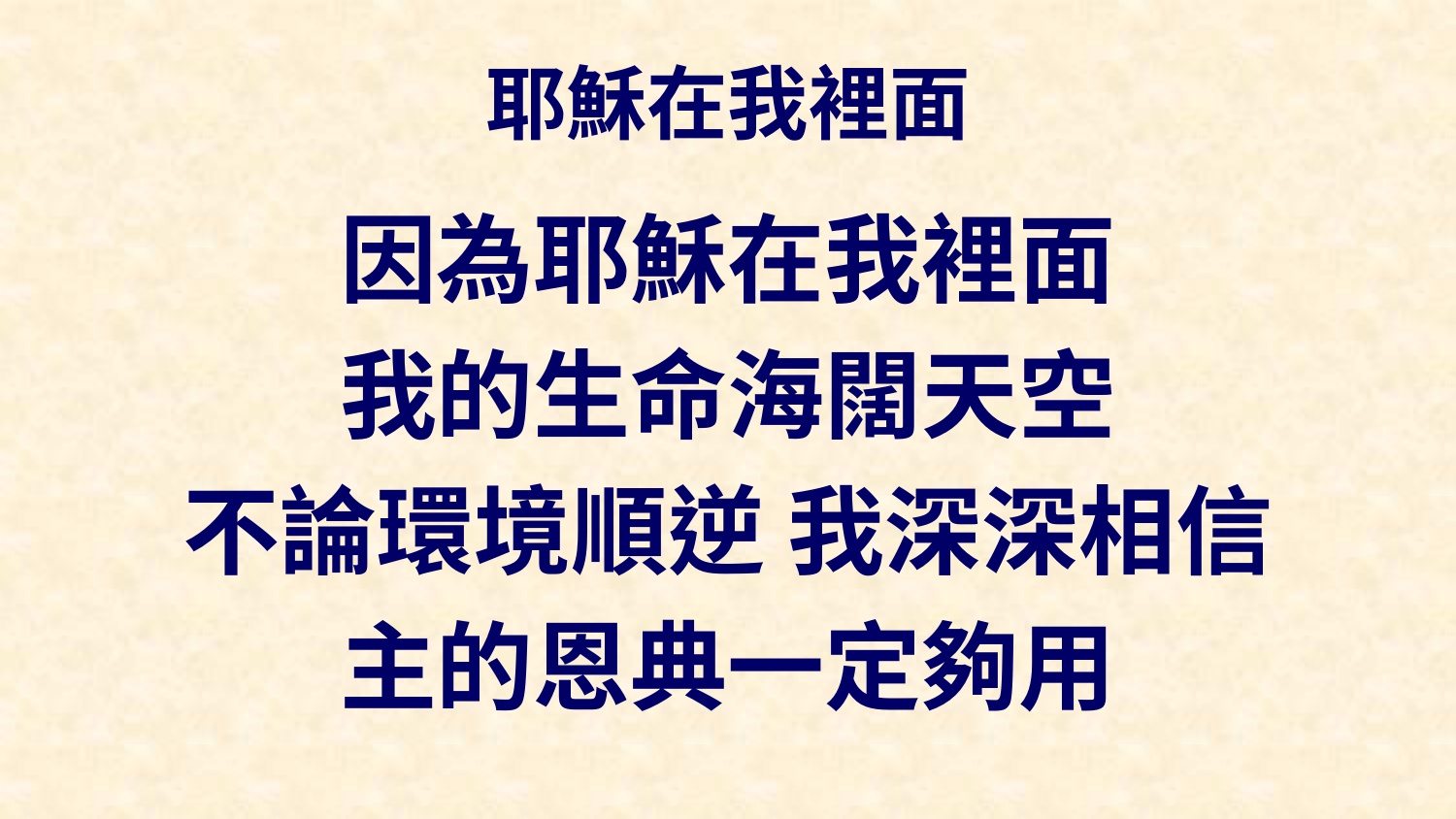

# 耶穌在我裡面
因為耶穌在我裡面
我的生命海闊天空
不論環境順逆 我深深相信
主的恩典一定夠用